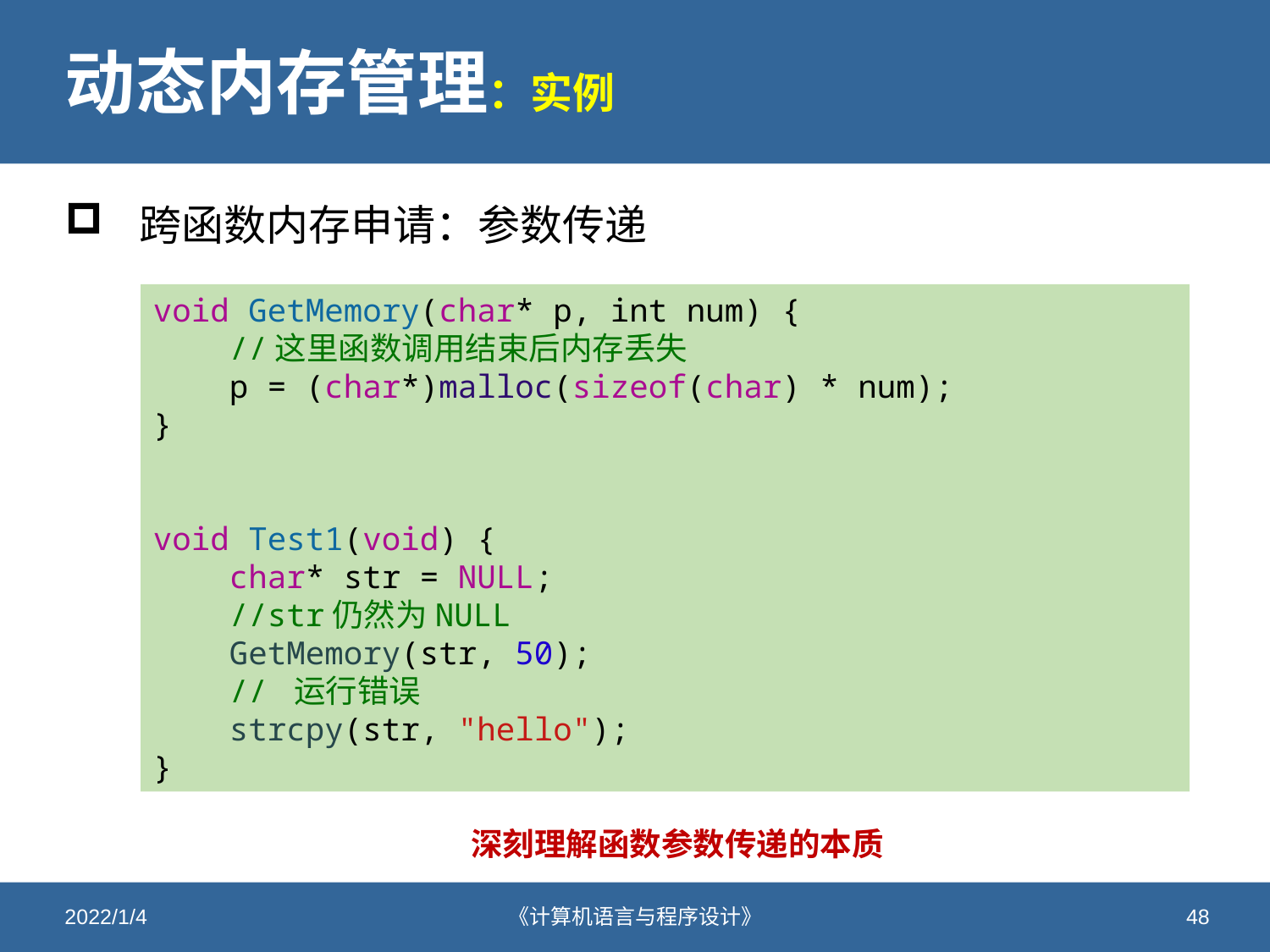

# 动态内存管理：实例
跨函数内存申请：参数传递

void GetMemory(char* p, int num) {
    //这里函数调用结束后内存丢失
    p = (char*)malloc(sizeof(char) * num);
}

void Test1(void) {
    char* str = NULL;
    //str仍然为NULL
    GetMemory(str, 50);
    // 运行错误
    strcpy(str, "hello");
}
深刻理解函数参数传递的本质
2022/1/4
《计算机语言与程序设计》
48